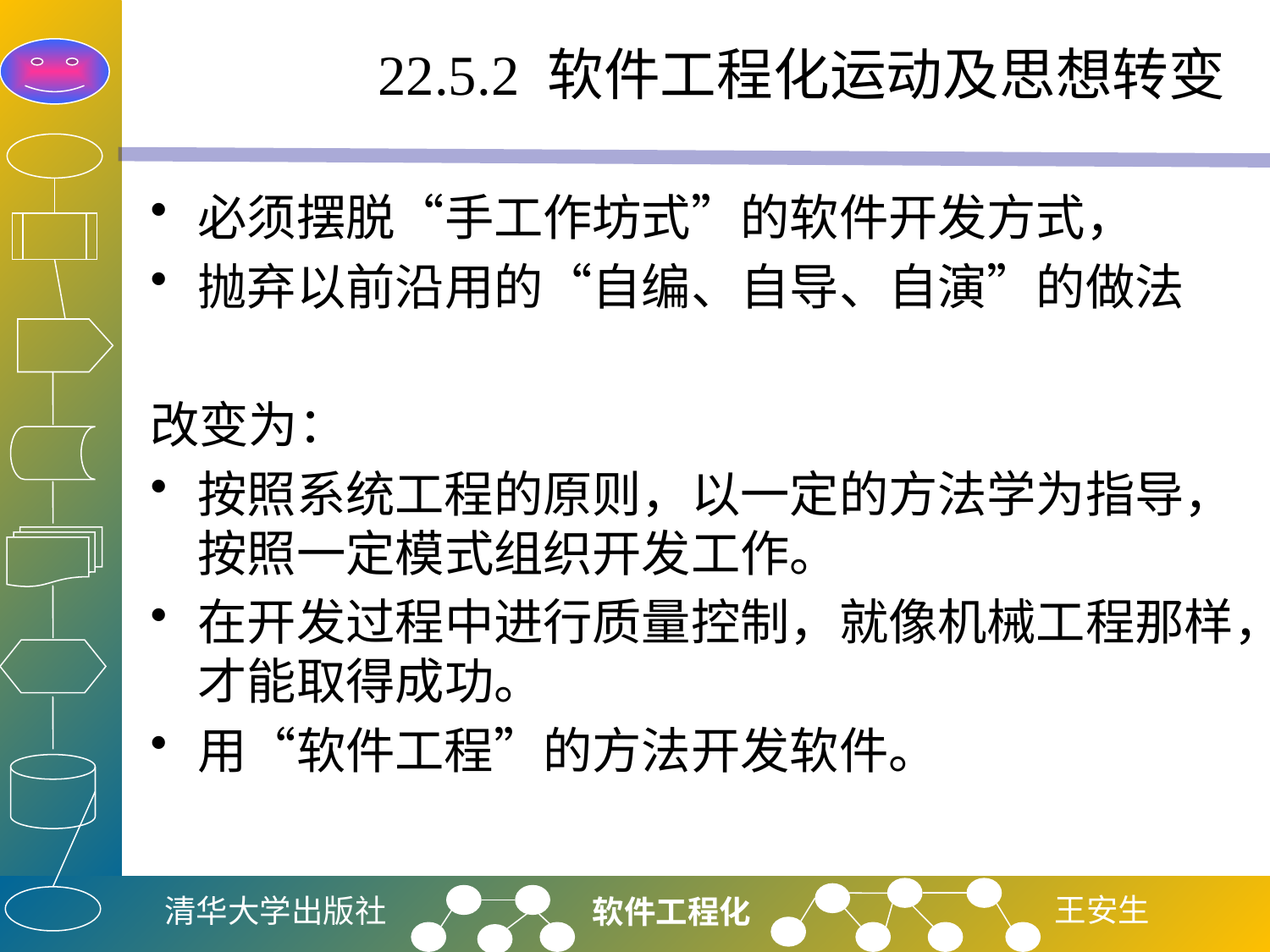

# 22.5.2 软件工程化运动及思想转变
必须摆脱“手工作坊式”的软件开发方式，
抛弃以前沿用的“自编、自导、自演”的做法

改变为：
按照系统工程的原则，以一定的方法学为指导，按照一定模式组织开发工作。
在开发过程中进行质量控制，就像机械工程那样，才能取得成功。
用“软件工程”的方法开发软件。